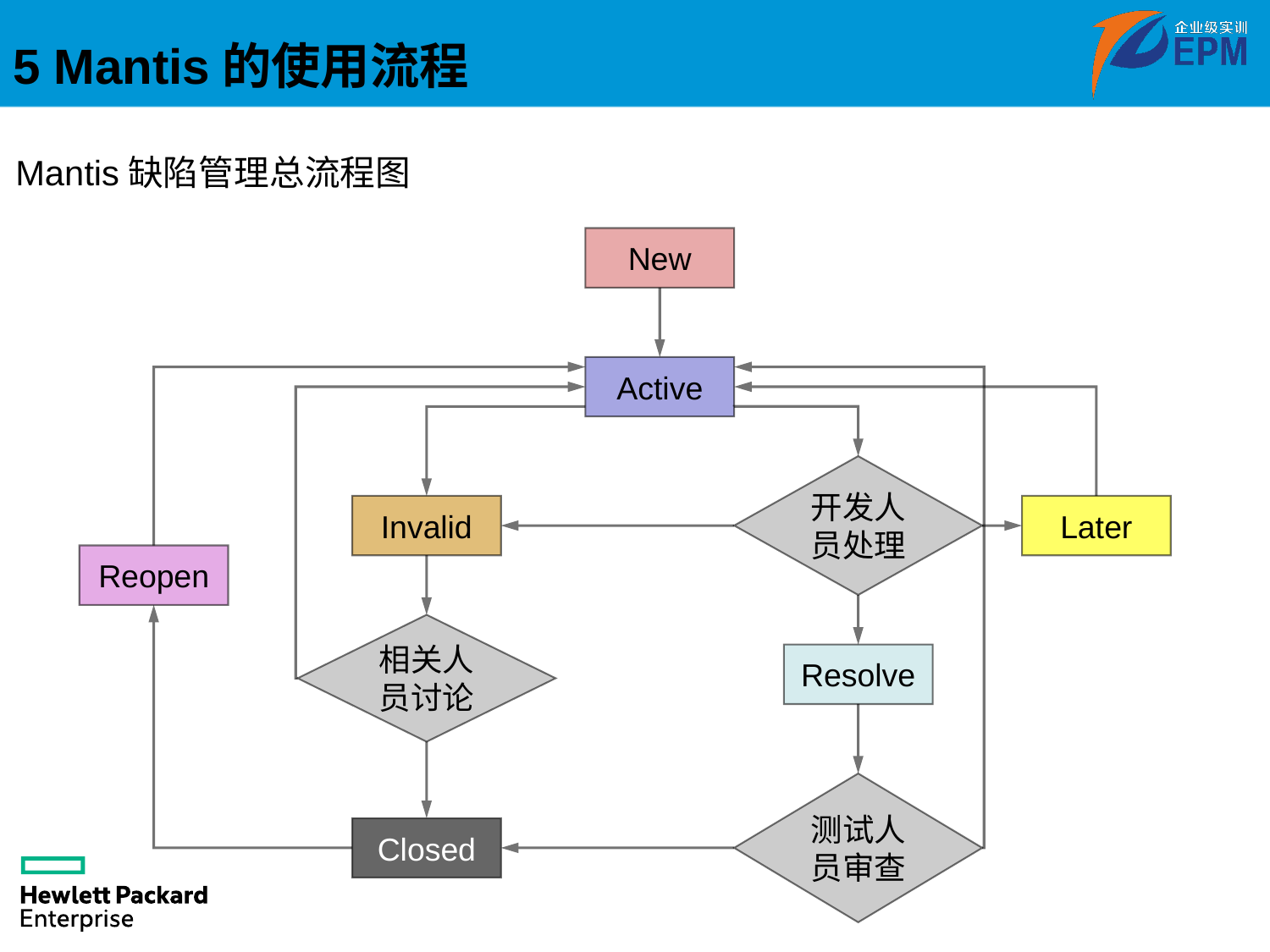

# 5 Mantis的使用流程
Mantis缺陷管理总流程图
New
Active
开发人员处理
Invalid
Later
Reopen
相关人员讨论
Resolve
测试人员审查
Closed